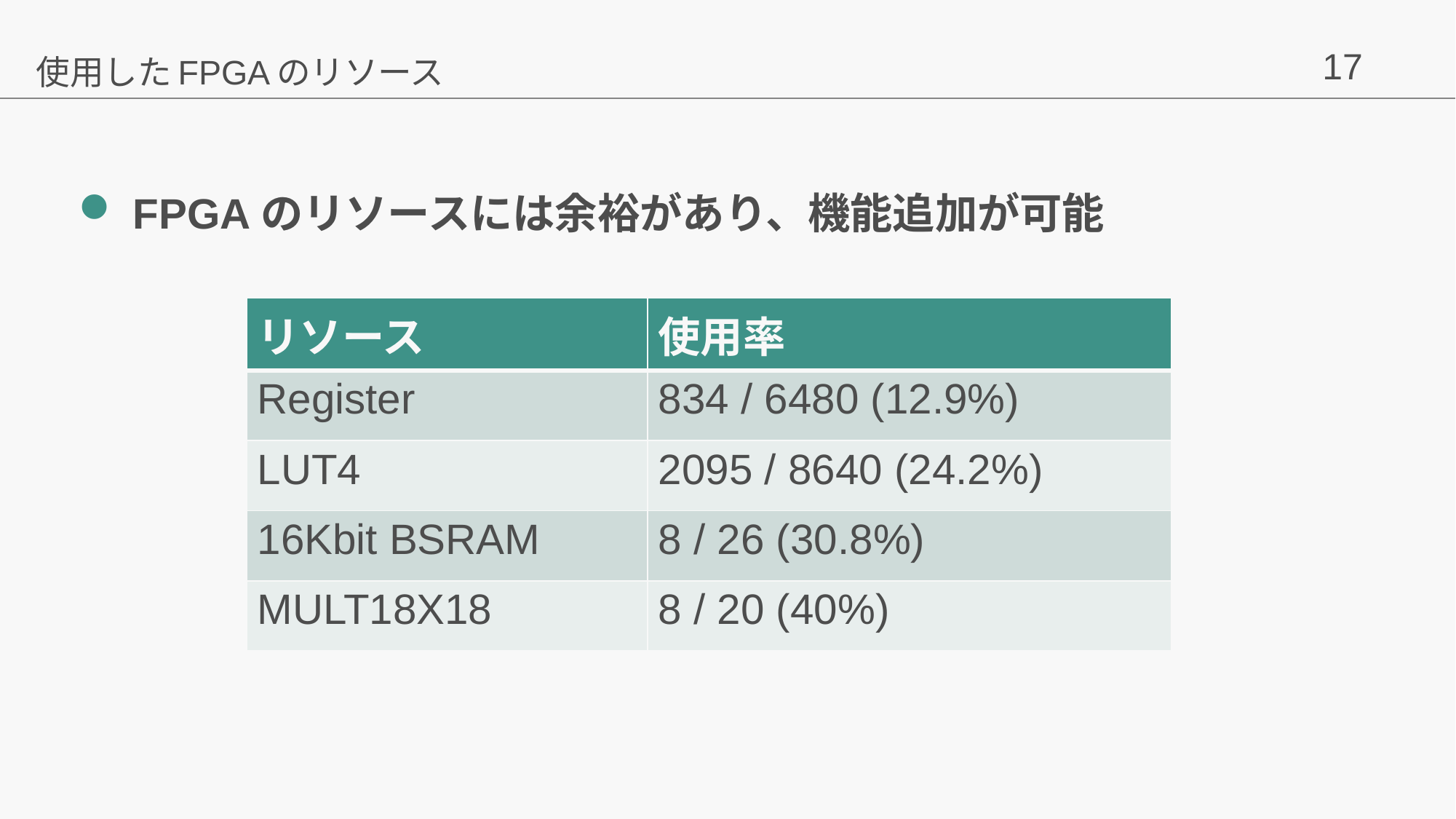

使用したFPGAのリソース
FPGAのリソースには余裕があり、機能追加が可能
| リソース | 使用率 |
| --- | --- |
| Register | 834 / 6480 (12.9%) |
| LUT4 | 2095 / 8640 (24.2%) |
| 16Kbit BSRAM | 8 / 26 (30.8%) |
| MULT18X18 | 8 / 20 (40%) |